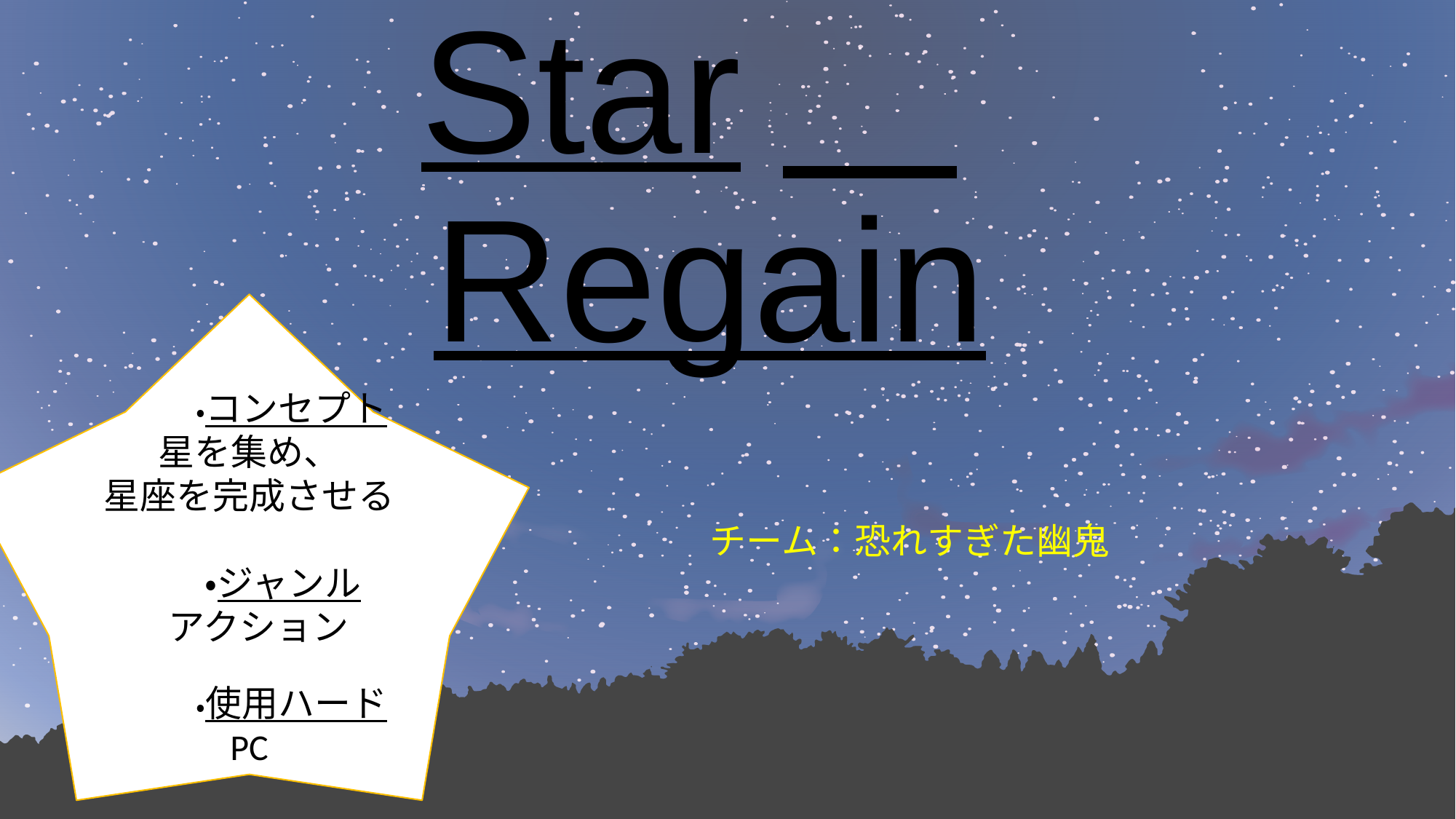

# Star　Regain
　　　　　・コンセプト
星を集め、
星座を完成させる

　　　　・ジャンル
	アクション

　　　　　・使用ハード
PC

チーム：恐れすぎた幽鬼